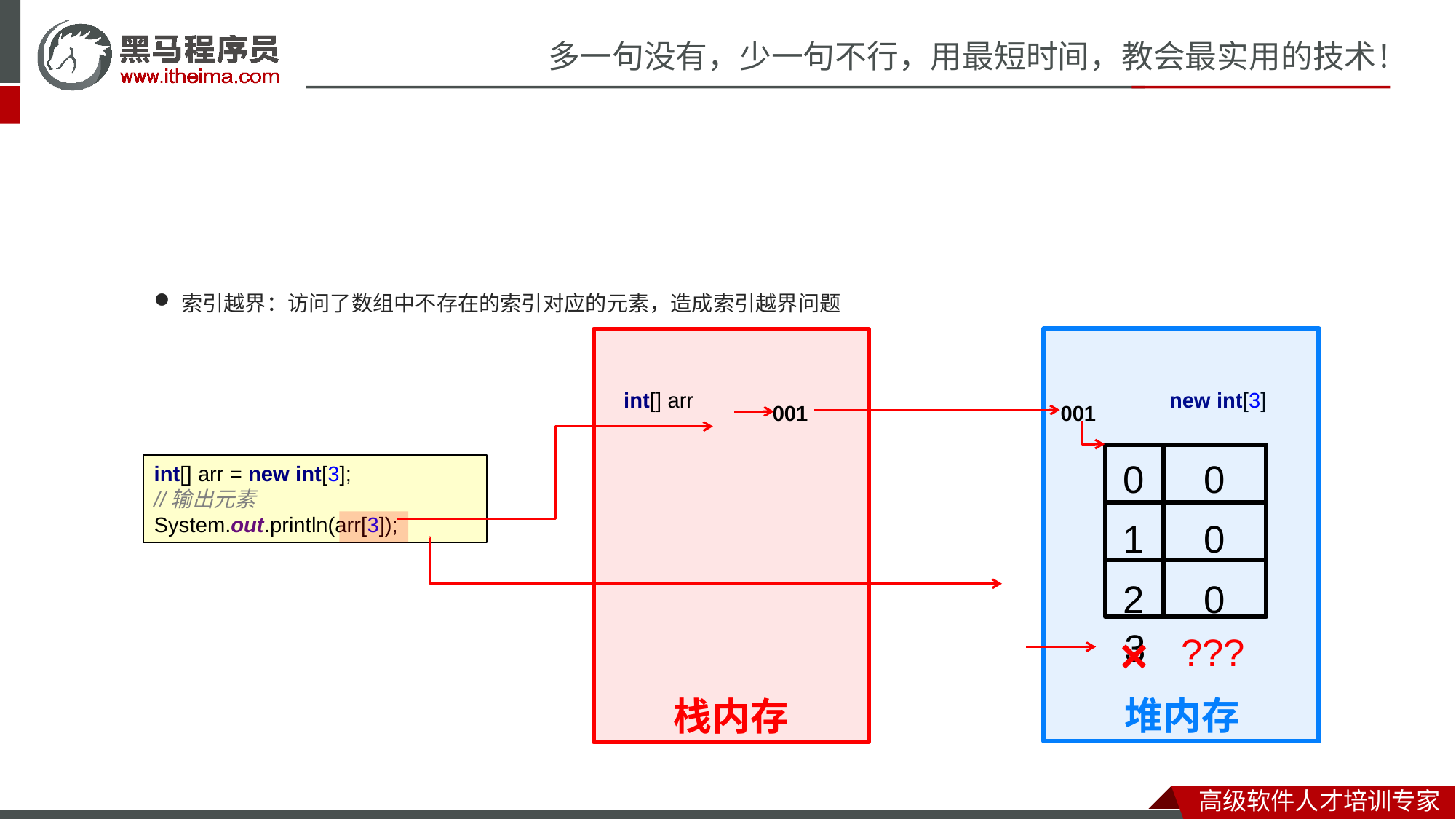

索引越界：访问了数组中不存在的索引对应的元素，造成索引越界问题

int[] arr   			     		new int[3]

001
001
0
1
2
0
0
0
int[] arr = new int[3];
//输出元素
System.out.println(arr[3]);

3

???
×
堆内存
栈内存